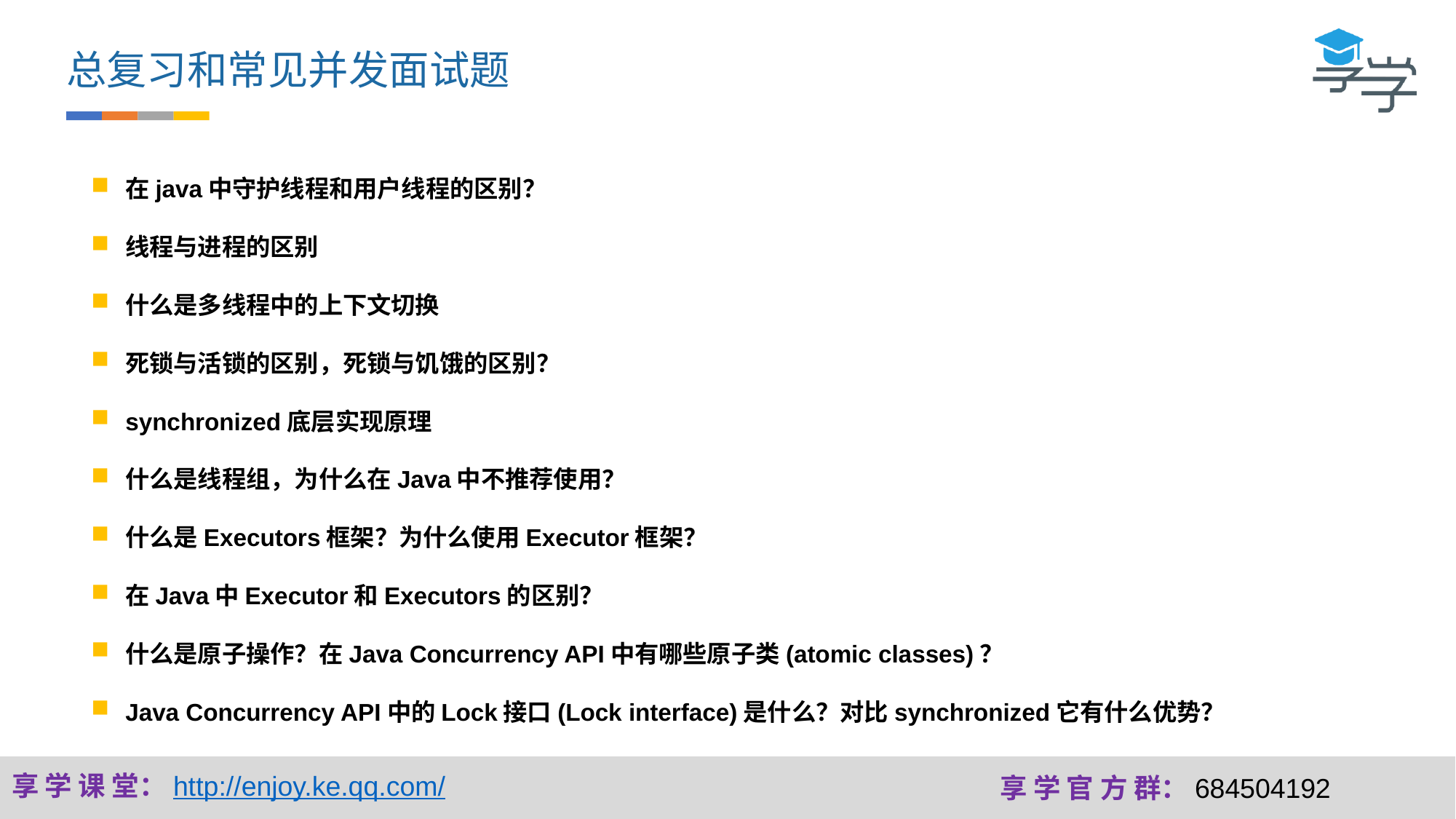

总复习和常见并发面试题

在java中守护线程和用户线程的区别？
线程与进程的区别
什么是多线程中的上下文切换
死锁与活锁的区别，死锁与饥饿的区别？
synchronized底层实现原理
什么是线程组，为什么在Java中不推荐使用？
什么是Executors框架？为什么使用Executor框架？
在Java中Executor和Executors的区别？
什么是原子操作？在Java Concurrency API中有哪些原子类(atomic classes)？
Java Concurrency API中的Lock接口(Lock interface)是什么？对比synchronized它有什么优势？